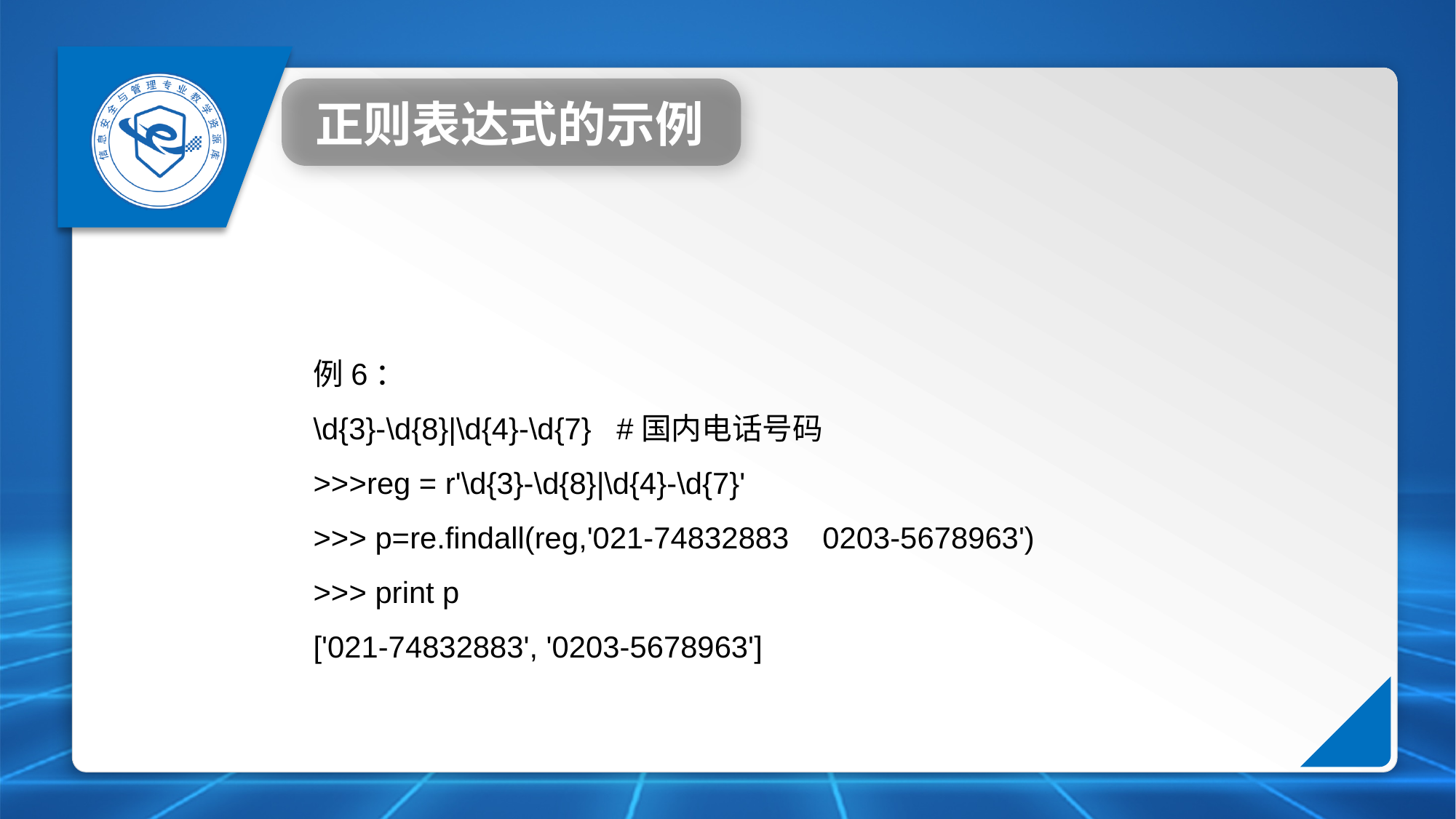

正则表达式的示例
例6：
\d{3}-\d{8}|\d{4}-\d{7}   #国内电话号码
>>>reg = r'\d{3}-\d{8}|\d{4}-\d{7}'
>>> p=re.findall(reg,'021-74832883    0203-5678963')
>>> print p
['021-74832883', '0203-5678963']